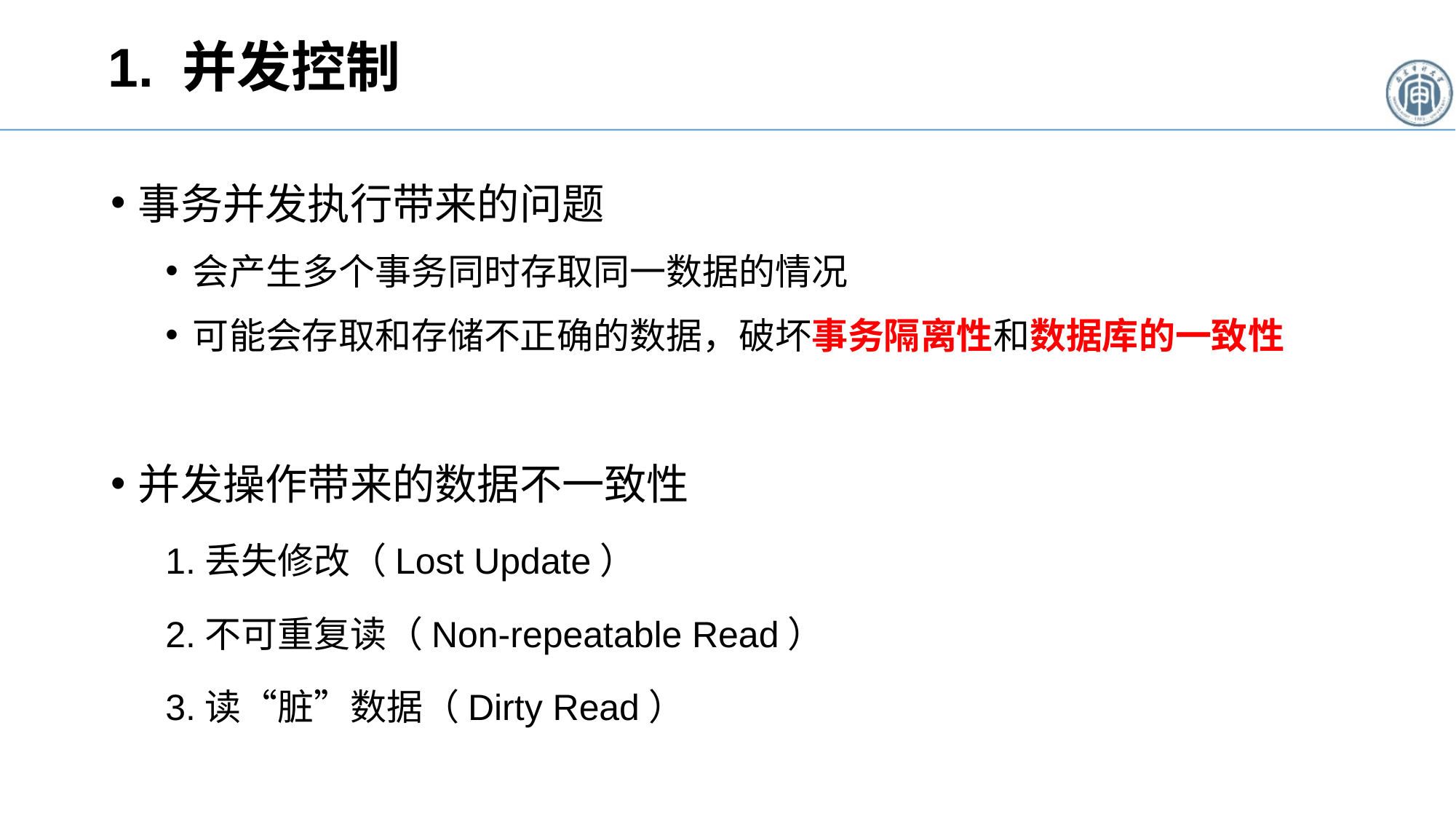

# 1. 并发控制
事务并发执行带来的问题
会产生多个事务同时存取同一数据的情况
可能会存取和存储不正确的数据，破坏事务隔离性和数据库的一致性

并发操作带来的数据不一致性
1.丢失修改（Lost Update）
2.不可重复读（Non-repeatable Read）
3.读“脏”数据（Dirty Read）